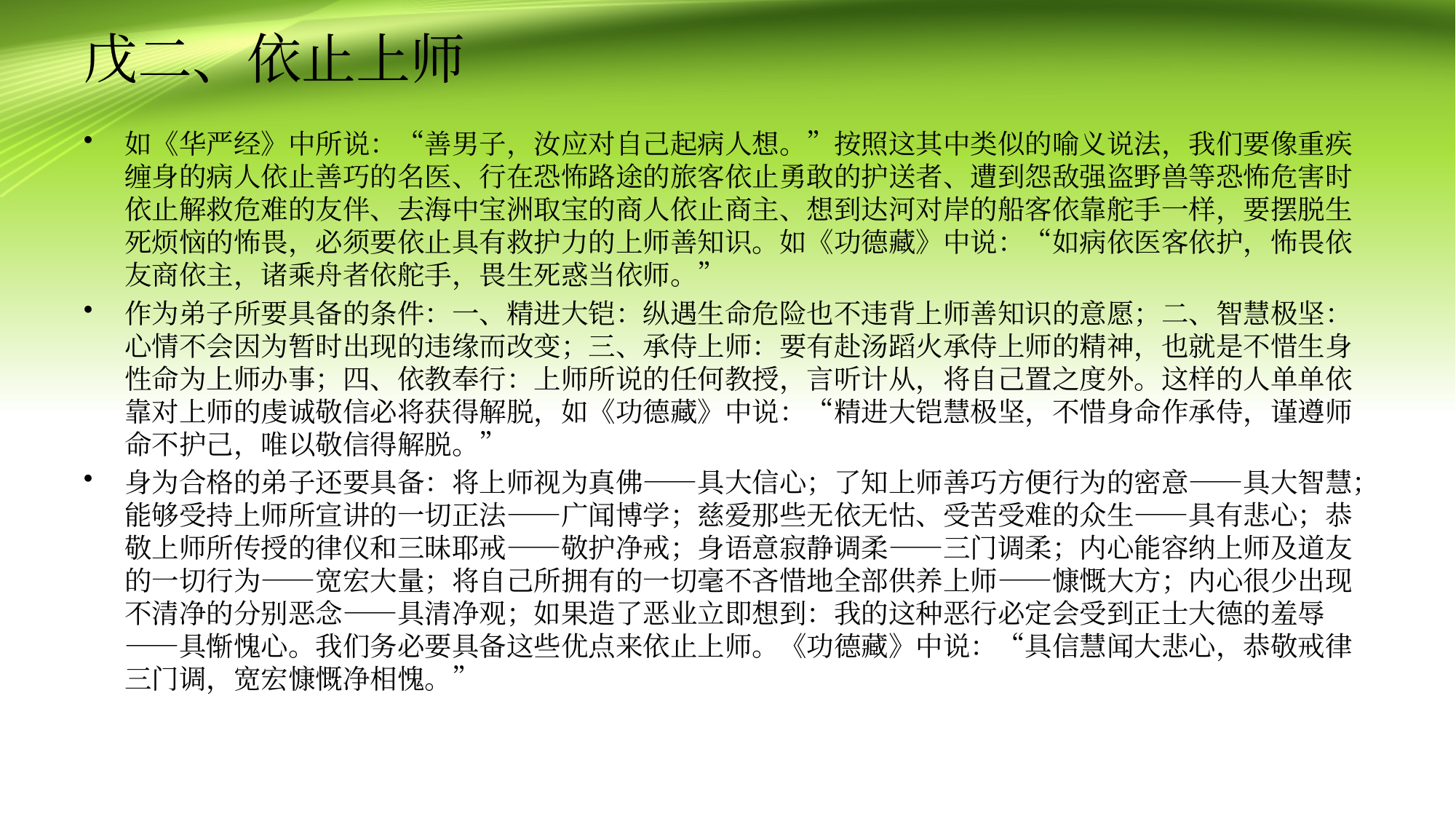

# 戊二、依止上师
如《华严经》中所说：“善男子，汝应对自己起病人想。”按照这其中类似的喻义说法，我们要像重疾缠身的病人依止善巧的名医、行在恐怖路途的旅客依止勇敢的护送者、遭到怨敌强盗野兽等恐怖危害时依止解救危难的友伴、去海中宝洲取宝的商人依止商主、想到达河对岸的船客依靠舵手一样，要摆脱生死烦恼的怖畏，必须要依止具有救护力的上师善知识。如《功德藏》中说：“如病依医客依护，怖畏依友商依主，诸乘舟者依舵手，畏生死惑当依师。”
作为弟子所要具备的条件：一、精进大铠：纵遇生命危险也不违背上师善知识的意愿；二、智慧极坚：心情不会因为暂时出现的违缘而改变；三、承侍上师：要有赴汤蹈火承侍上师的精神，也就是不惜生身性命为上师办事；四、依教奉行：上师所说的任何教授，言听计从，将自己置之度外。这样的人单单依靠对上师的虔诚敬信必将获得解脱，如《功德藏》中说：“精进大铠慧极坚，不惜身命作承侍，谨遵师命不护己，唯以敬信得解脱。”
身为合格的弟子还要具备：将上师视为真佛——具大信心；了知上师善巧方便行为的密意——具大智慧；能够受持上师所宣讲的一切正法——广闻博学；慈爱那些无依无怙、受苦受难的众生——具有悲心；恭敬上师所传授的律仪和三昧耶戒——敬护净戒；身语意寂静调柔——三门调柔；内心能容纳上师及道友的一切行为——宽宏大量；将自己所拥有的一切毫不吝惜地全部供养上师——慷慨大方；内心很少出现不清净的分别恶念——具清净观；如果造了恶业立即想到：我的这种恶行必定会受到正士大德的羞辱——具惭愧心。我们务必要具备这些优点来依止上师。《功德藏》中说：“具信慧闻大悲心，恭敬戒律三门调，宽宏慷慨净相愧。”